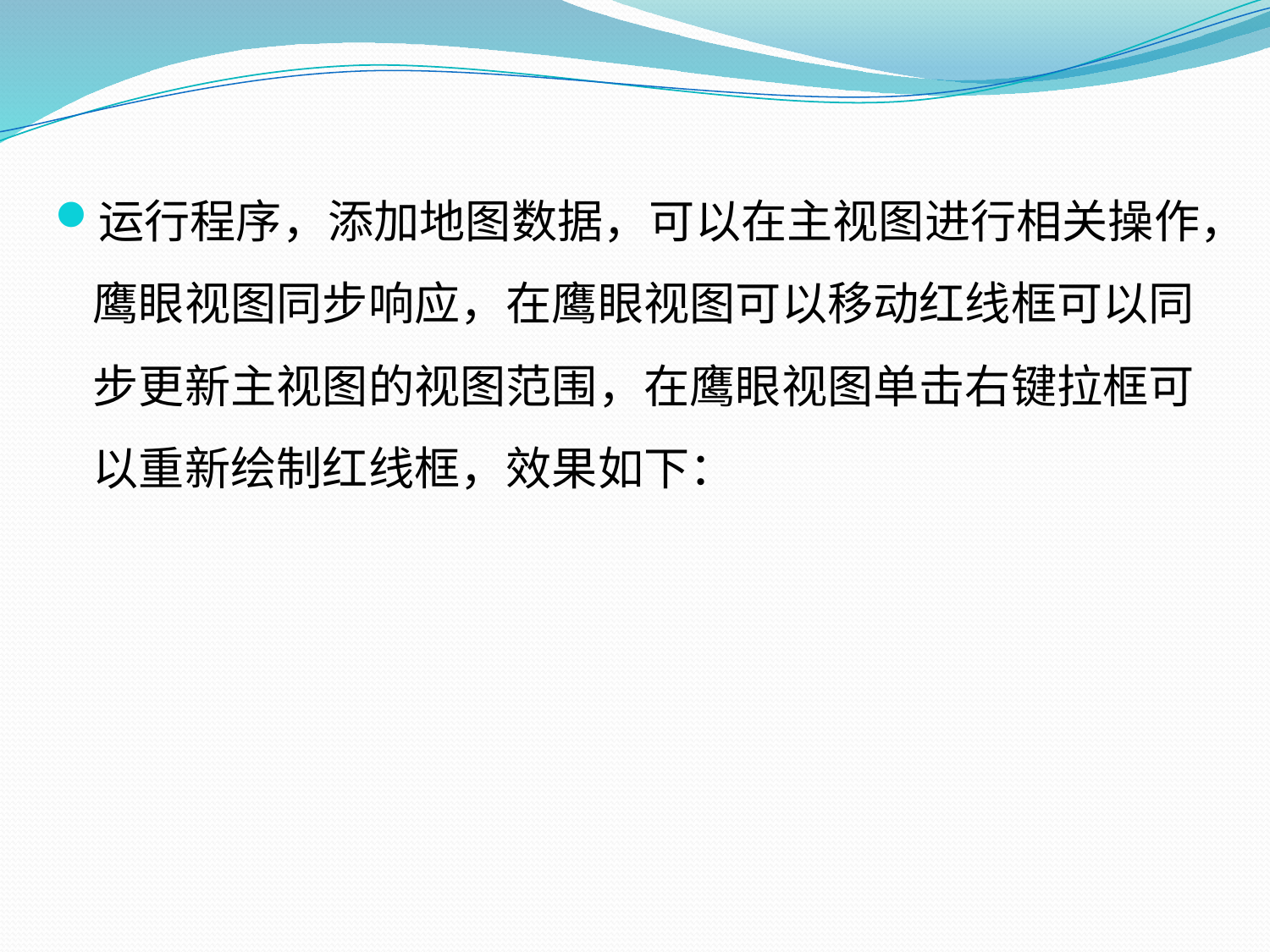

运行程序，添加地图数据，可以在主视图进行相关操作，鹰眼视图同步响应，在鹰眼视图可以移动红线框可以同步更新主视图的视图范围，在鹰眼视图单击右键拉框可以重新绘制红线框，效果如下：